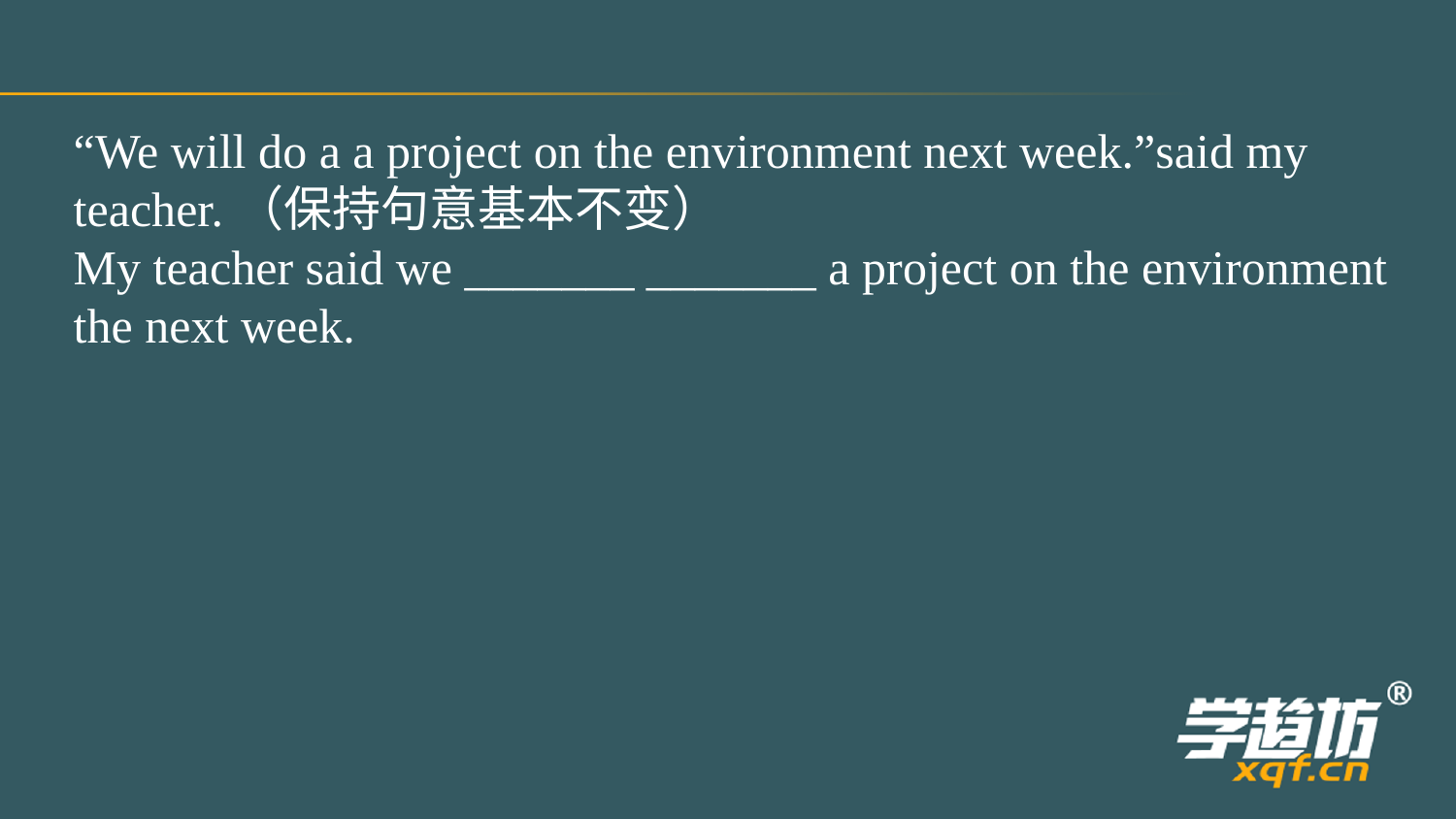

“We will do a a project on the environment next week.”said my
teacher.（保持句意基本不变）
My teacher said we _______ _______ a project on the environment
the next week.